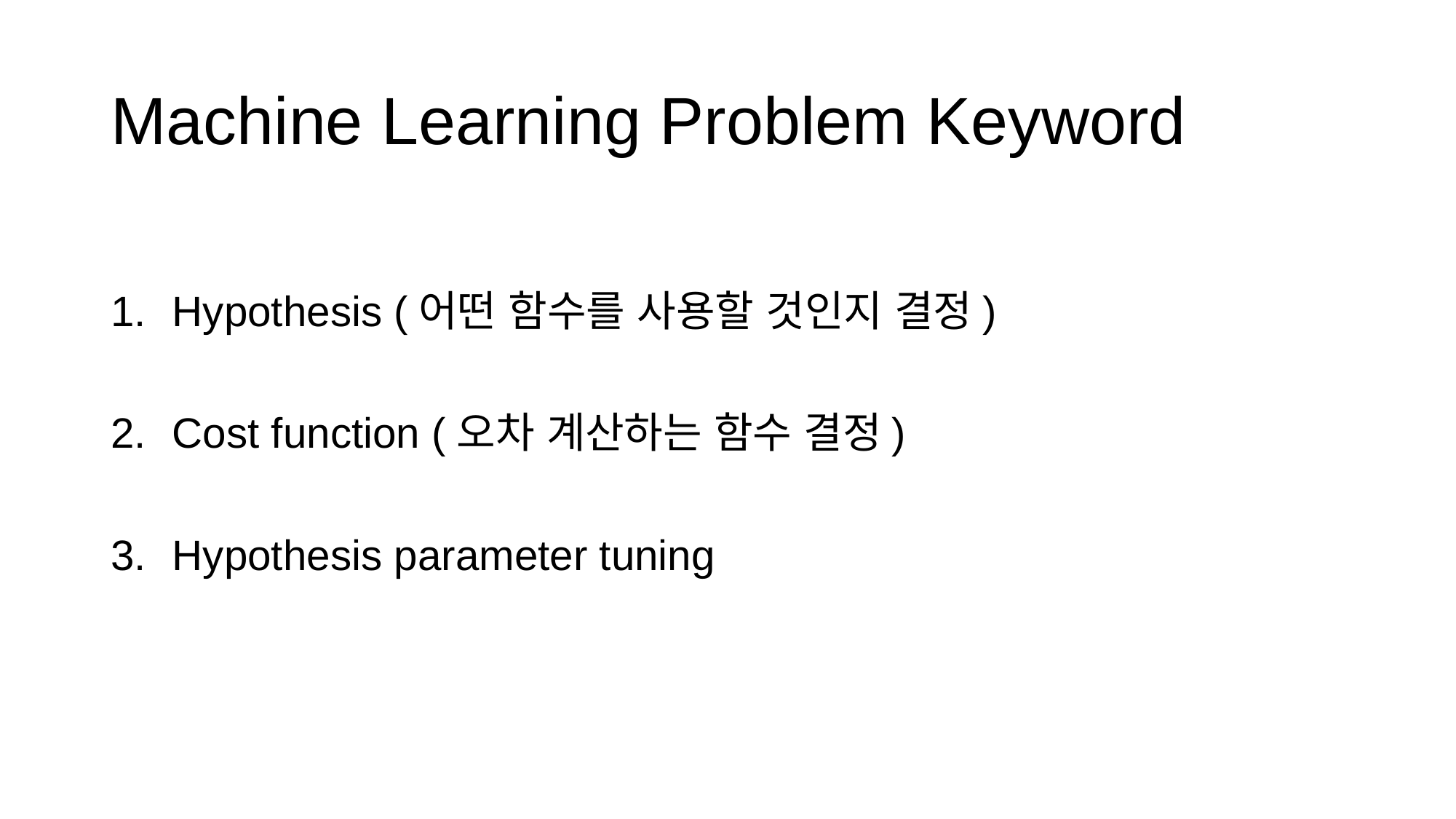

# Machine Learning Problem Keyword

Hypothesis (어떤 함수를 사용할 것인지 결정)

Cost function (오차 계산하는 함수 결정)

Hypothesis parameter tuning